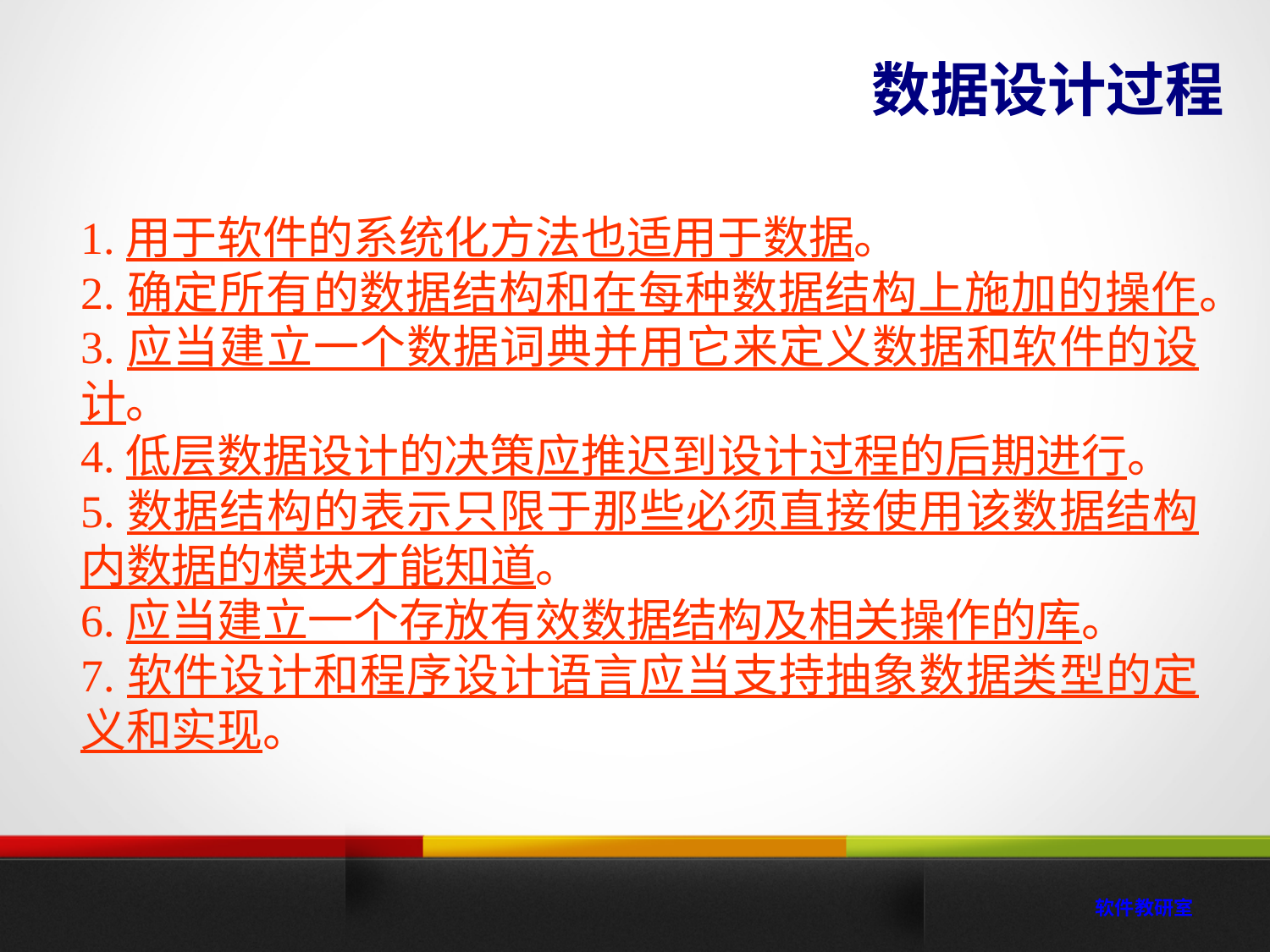

数据设计过程
1.用于软件的系统化方法也适用于数据。
2.确定所有的数据结构和在每种数据结构上施加的操作。
3.应当建立一个数据词典并用它来定义数据和软件的设计。
4.低层数据设计的决策应推迟到设计过程的后期进行。
5.数据结构的表示只限于那些必须直接使用该数据结构内数据的模块才能知道。
6.应当建立一个存放有效数据结构及相关操作的库。
7.软件设计和程序设计语言应当支持抽象数据类型的定义和实现。
                                     软件教研室